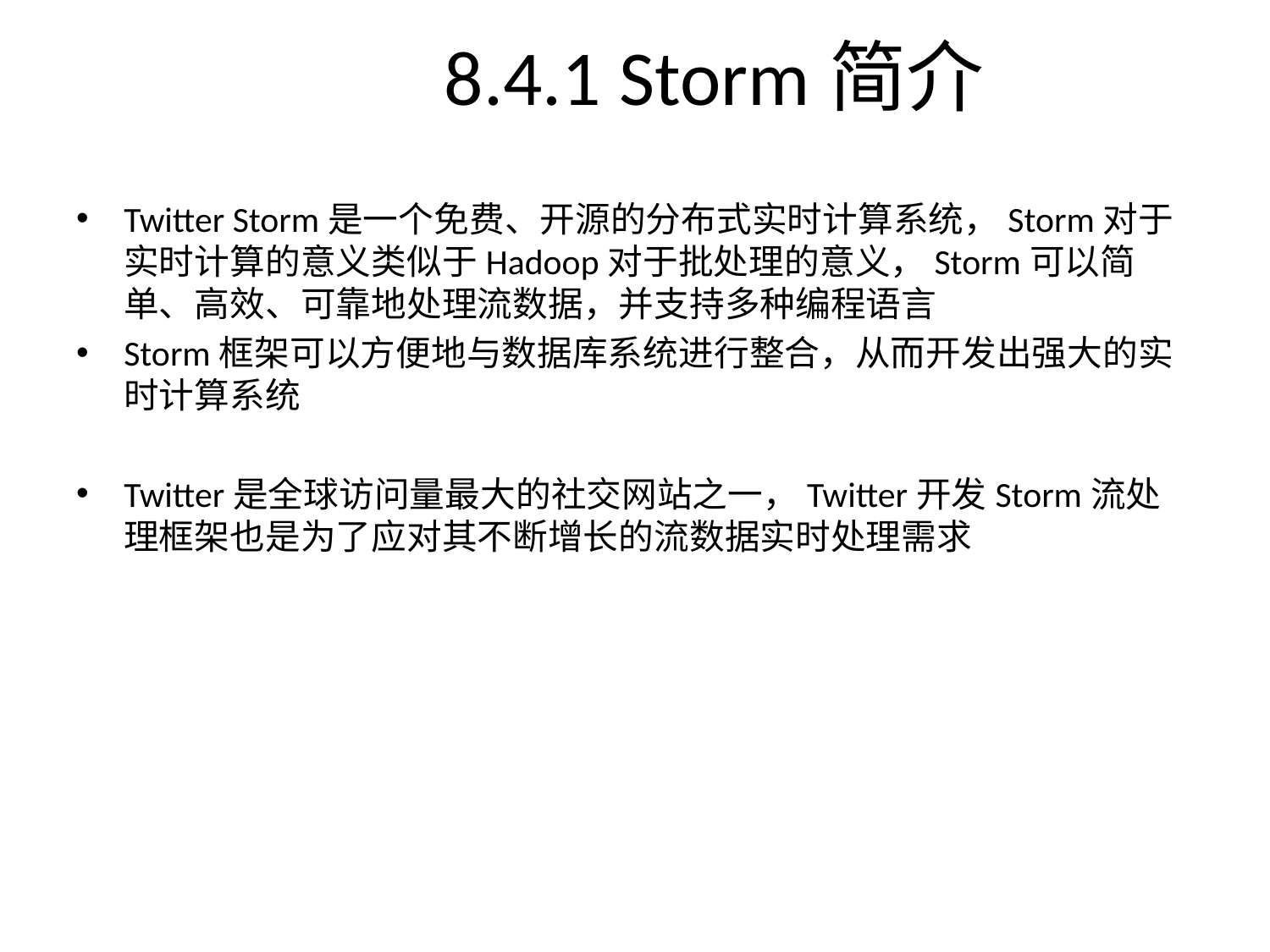

8.4.1 Storm简介
# Twitter Storm是一个免费、开源的分布式实时计算系统，Storm对于实时计算的意义类似于Hadoop对于批处理的意义，Storm可以简单、高效、可靠地处理流数据，并支持多种编程语言
Storm框架可以方便地与数据库系统进行整合，从而开发出强大的实时计算系统

Twitter是全球访问量最大的社交网站之一，Twitter开发Storm流处理框架也是为了应对其不断增长的流数据实时处理需求